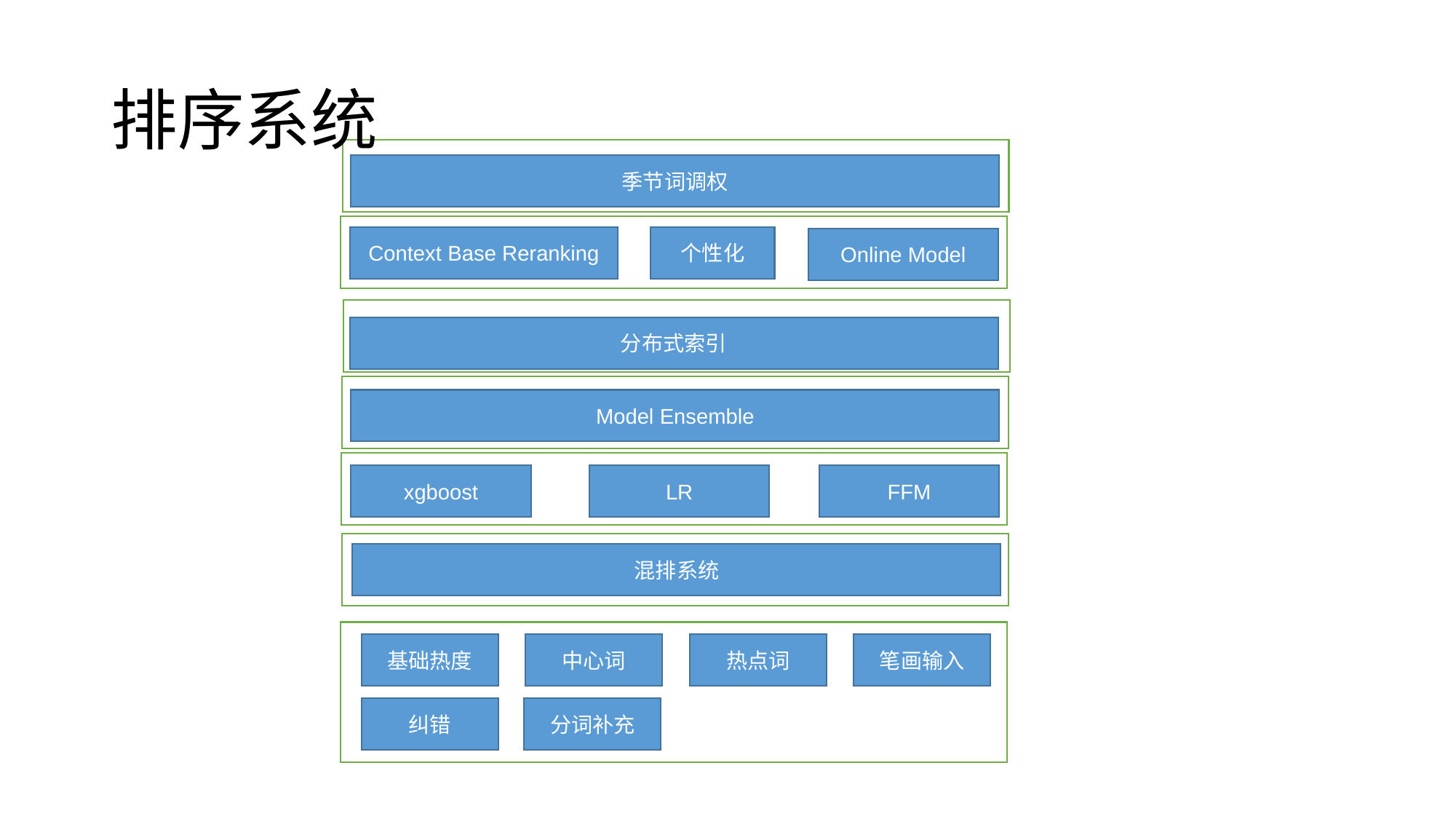

# 排序系统

季节词调权

个性化
Context Base Reranking
Online Model

分布式索引

Model Ensemble

LR
FFM
xgboost

混排系统

笔画输入
热点词
基础热度
中心词
分词补充
纠错